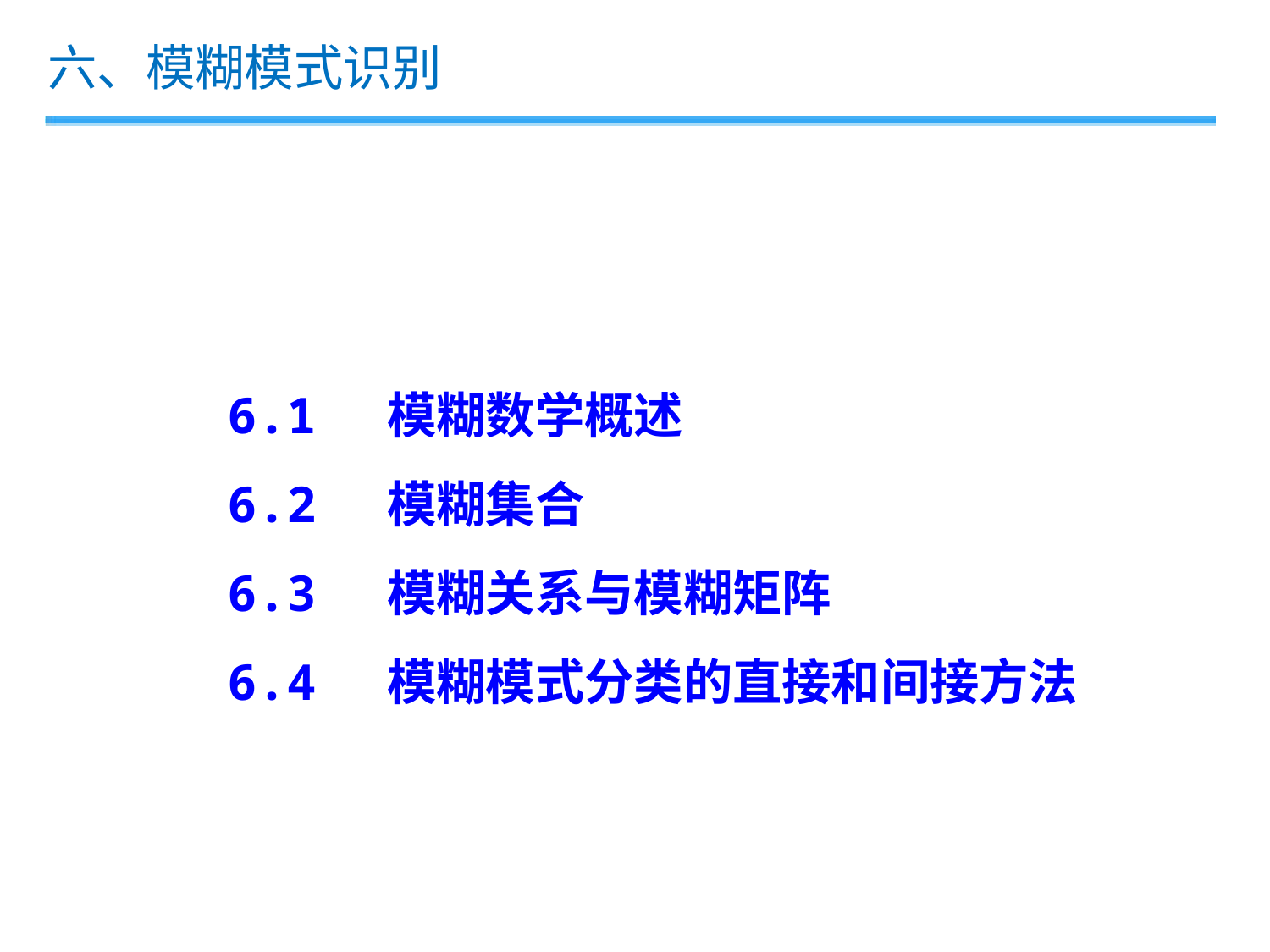

六、模糊模式识别
6.1  模糊数学概述
6.2  模糊集合
6.3  模糊关系与模糊矩阵
6.4  模糊模式分类的直接和间接方法